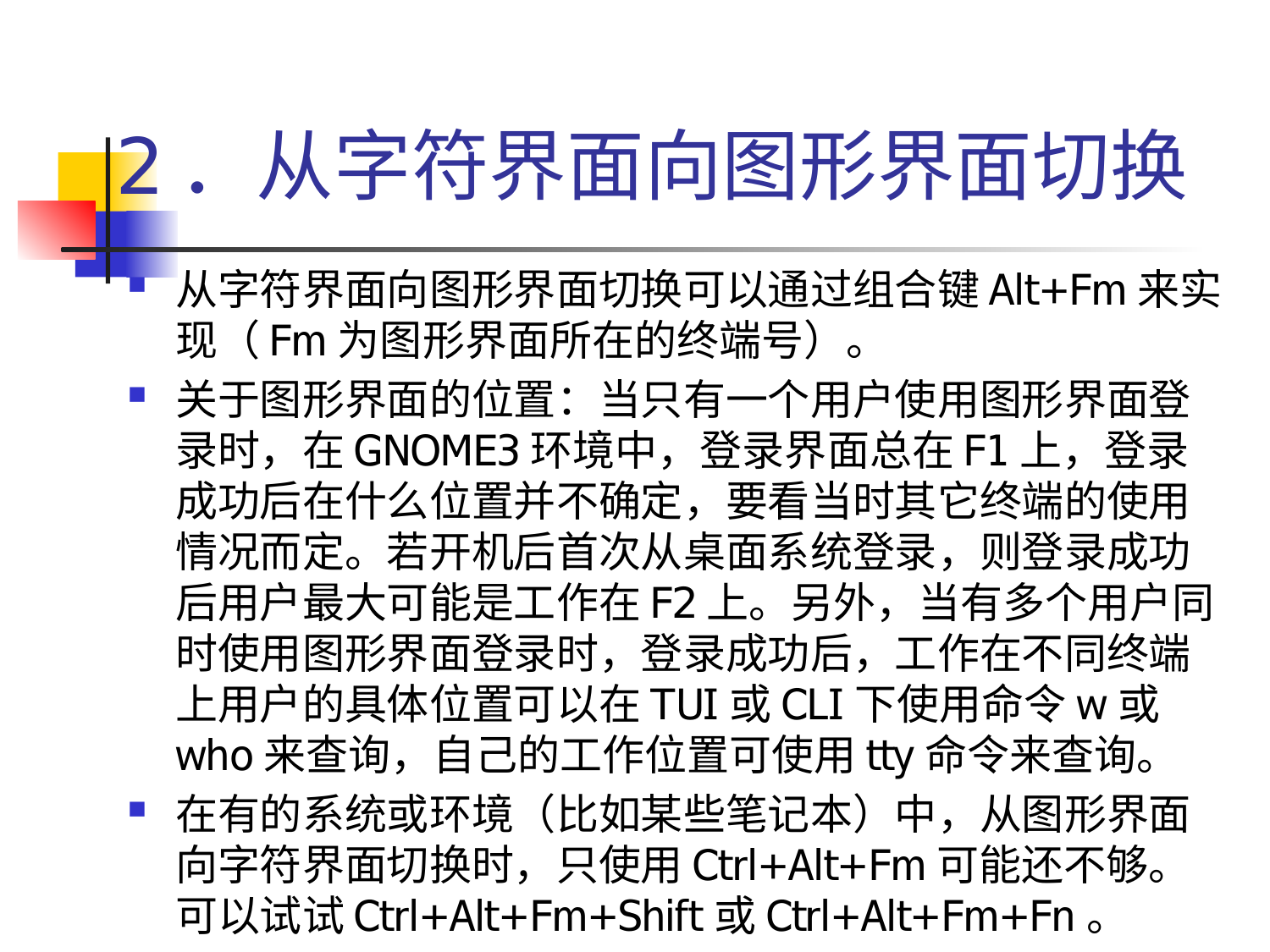

# 2．从字符界面向图形界面切换
从字符界面向图形界面切换可以通过组合键Alt+Fm来实现（Fm为图形界面所在的终端号）。
关于图形界面的位置：当只有一个用户使用图形界面登录时，在GNOME3环境中，登录界面总在F1上，登录成功后在什么位置并不确定，要看当时其它终端的使用情况而定。若开机后首次从桌面系统登录，则登录成功后用户最大可能是工作在F2上。另外，当有多个用户同时使用图形界面登录时，登录成功后，工作在不同终端上用户的具体位置可以在TUI或CLI下使用命令w或who来查询，自己的工作位置可使用tty命令来查询。
在有的系统或环境（比如某些笔记本）中，从图形界面向字符界面切换时，只使用Ctrl+Alt+Fm可能还不够。可以试试Ctrl+Alt+Fm+Shift或Ctrl+Alt+Fm+Fn。